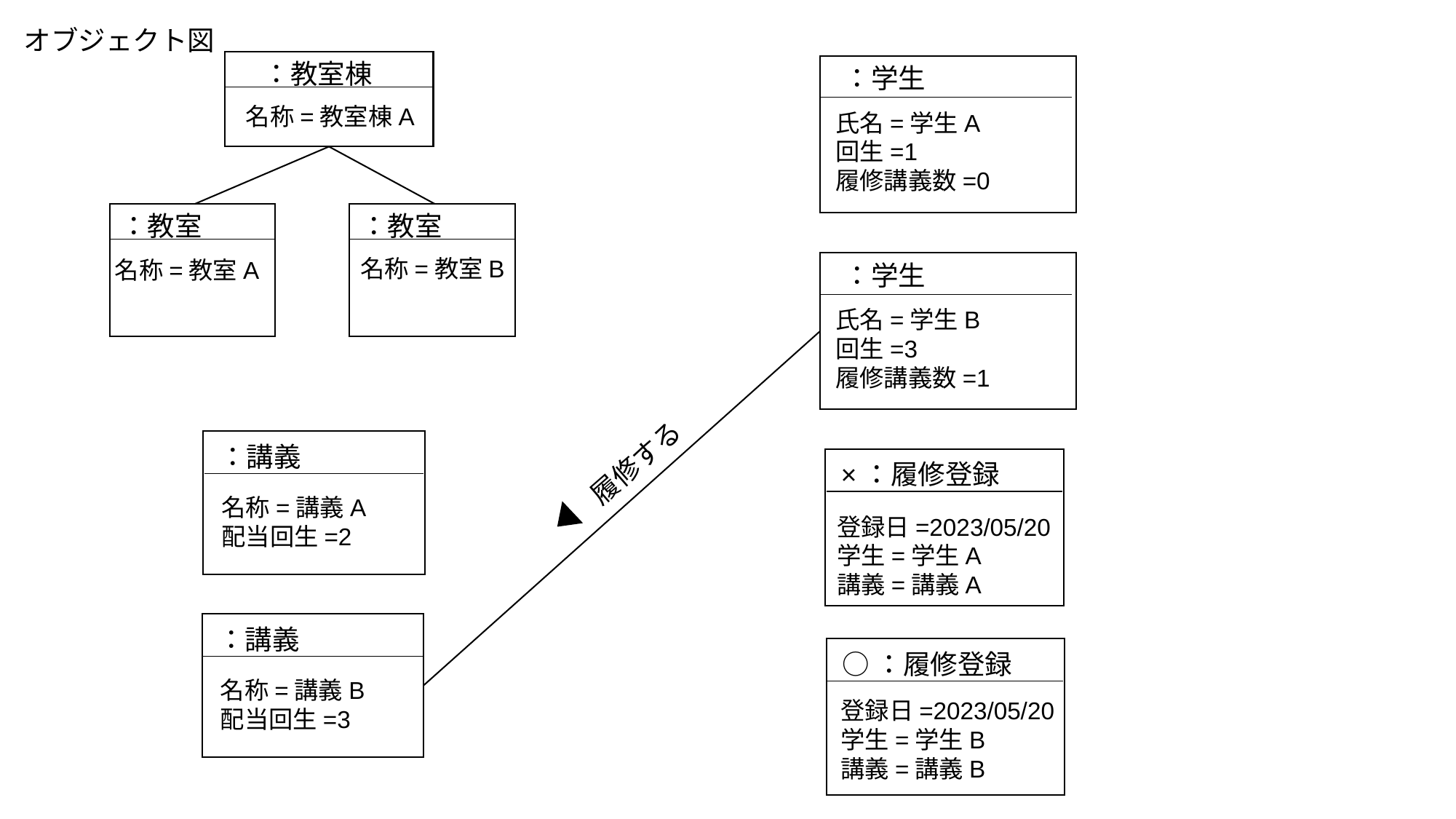

オブジェクト図

：教室棟

：学生
名称=教室棟A
氏名=学生A
回生=1
履修講義数=0

：教室
：教室
名称=教室B
名称=教室A

：学生
氏名=学生B
回生=3
履修講義数=1

：講義
履修する

×：履修登録
名称=講義A
配当回生=2
登録日=2023/05/20
学生=学生A
講義=講義A

：講義

○：履修登録
名称=講義B
配当回生=3
登録日=2023/05/20
学生=学生B
講義=講義B